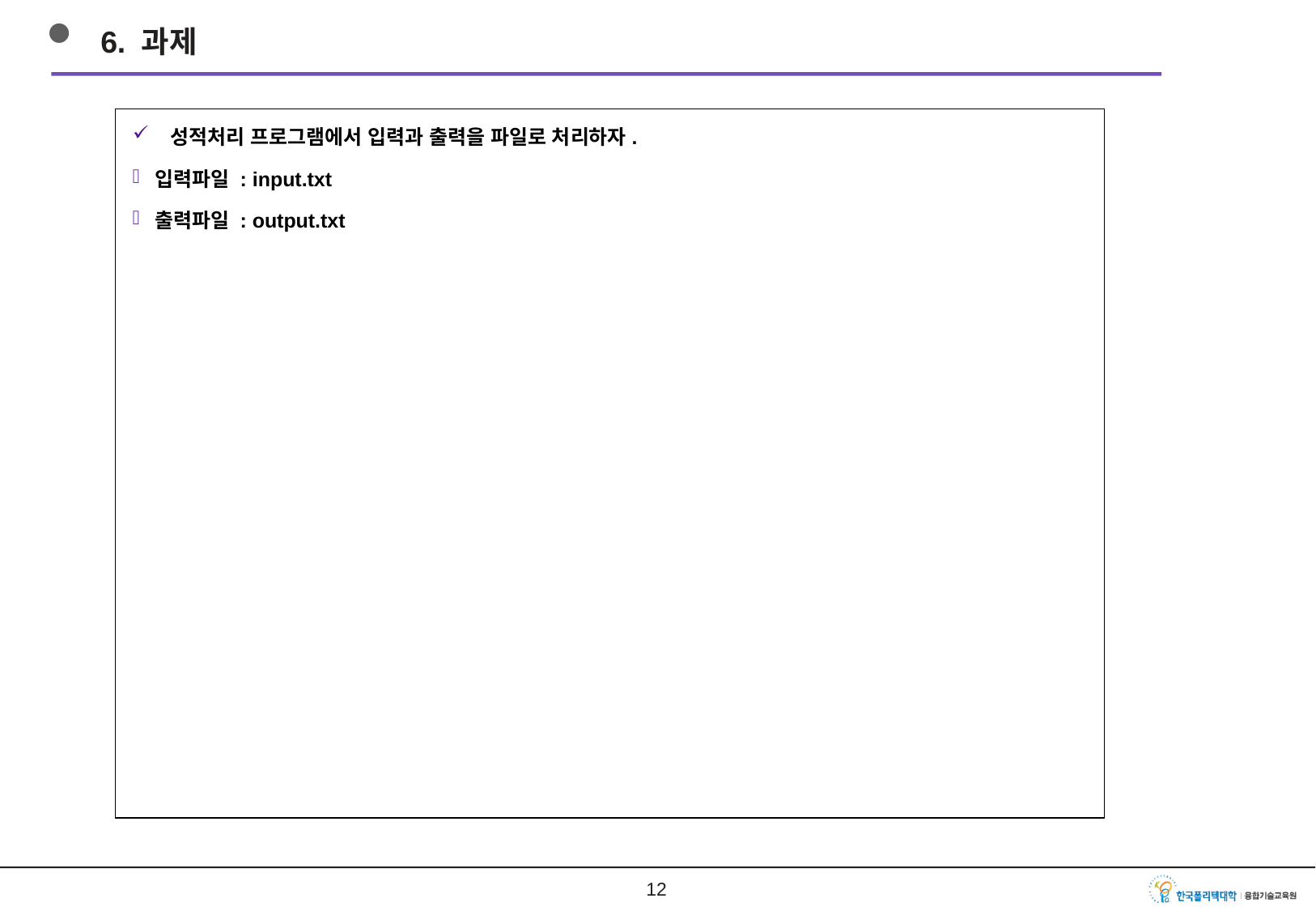

6. 과제
성적처리 프로그램에서 입력과 출력을 파일로 처리하자.
입력파일 : input.txt
출력파일 : output.txt

12